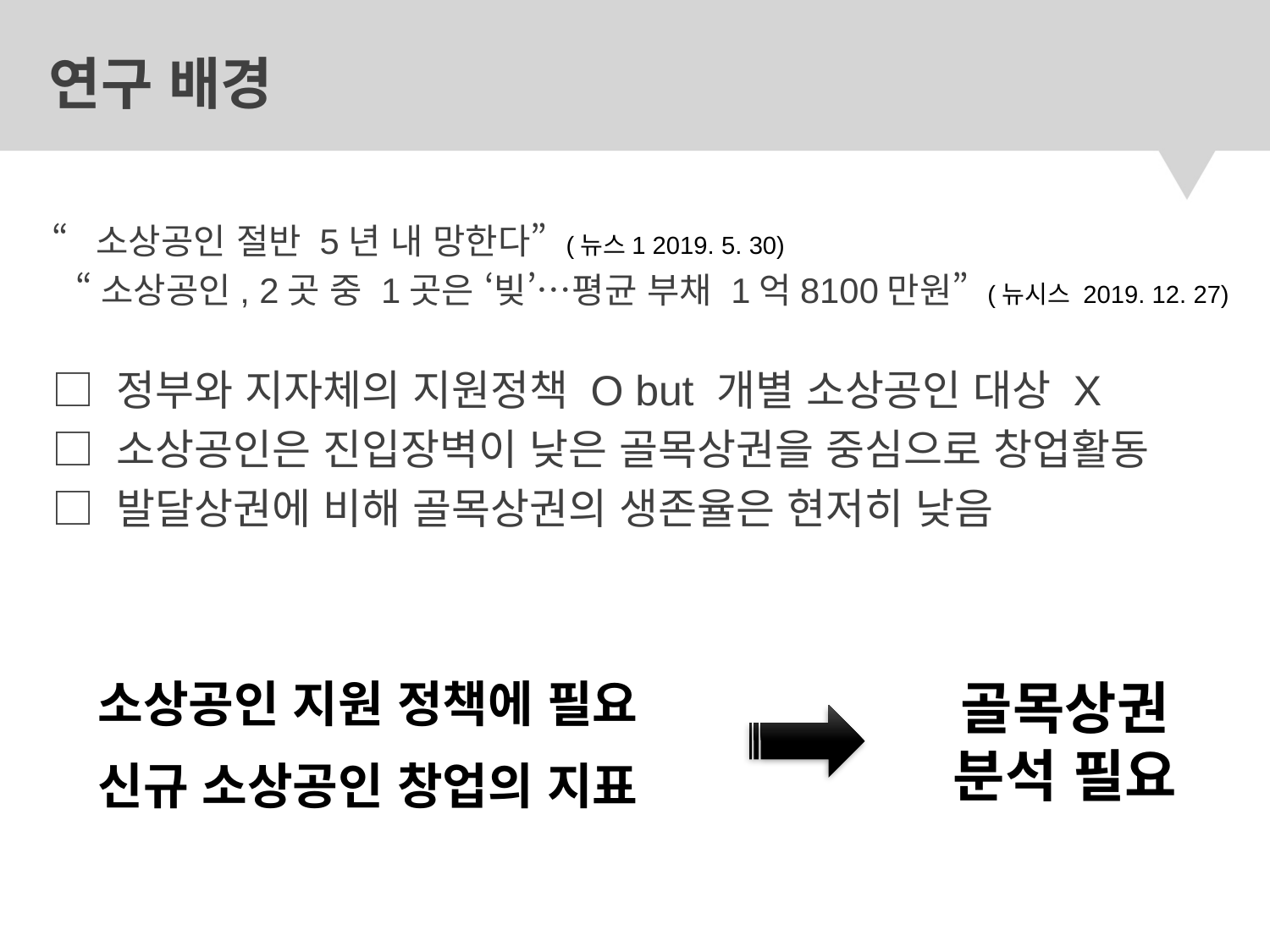

# 연구 배경
“소상공인 절반 5년 내 망한다” (뉴스1 2019. 5. 30)
“소상공인, 2곳 중 1곳은 ‘빚’…평균 부채 1억8100만원” (뉴시스 2019. 12. 27)

□ 정부와 지자체의 지원정책 O but 개별 소상공인 대상 X
□ 소상공인은 진입장벽이 낮은 골목상권을 중심으로 창업활동
□ 발달상권에 비해 골목상권의 생존율은 현저히 낮음
소상공인 지원 정책에 필요
골목상권
분석 필요

신규 소상공인 창업의 지표